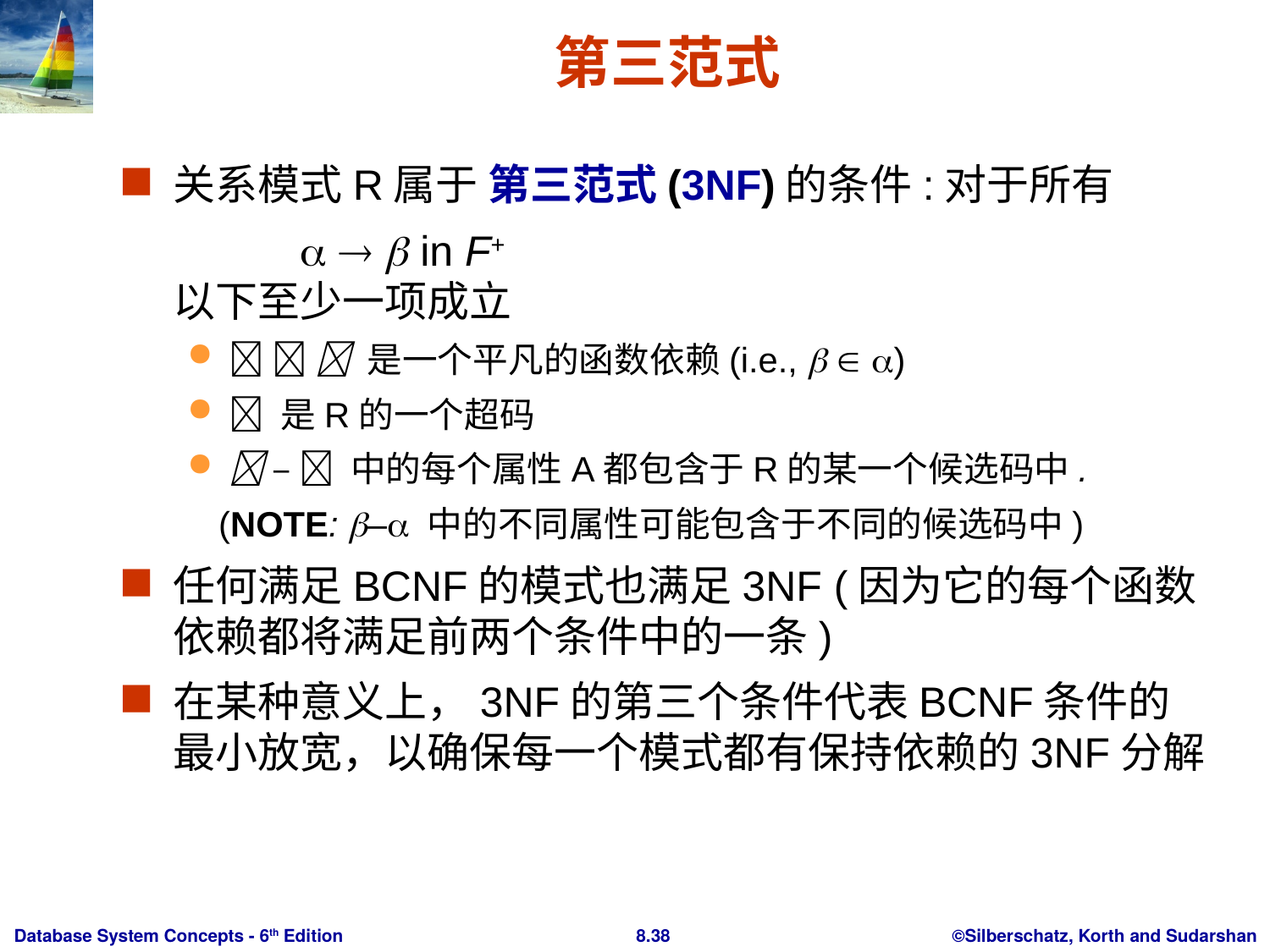

# 第三范式
关系模式R属于 第三范式(3NF)的条件:对于所有
		α → β in F+
以下至少一项成立
α → β 是一个平凡的函数依赖(i.e., β ∈ α)
α 是R的一个超码
β – α 中的每个属性A都包含于R的某一个候选码中.
   (NOTE: β–α 中的不同属性可能包含于不同的候选码中)
任何满足BCNF的模式也满足3NF (因为它的每个函数依赖都将满足前两个条件中的一条)
在某种意义上，3NF的第三个条件代表BCNF条件的最小放宽，以确保每一个模式都有保持依赖的3NF分解